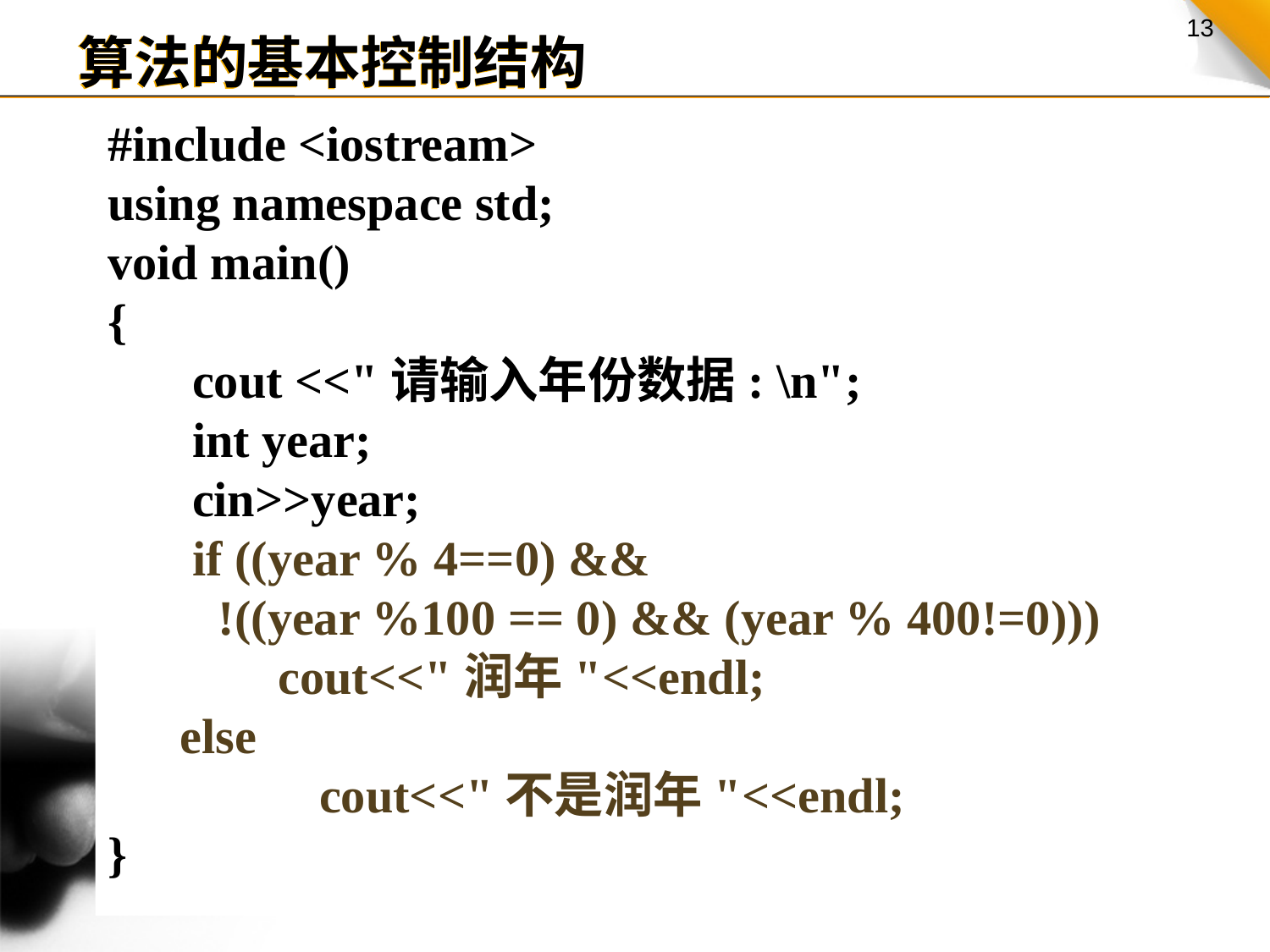

算法的基本控制结构
#include <iostream>
using namespace std;
void main()
{
	   cout <<"请输入年份数据: \n";
	   int year;
	   cin>>year;
	   if ((year % 4==0) &&
         !((year %100 == 0) && (year % 400!=0)))
	          cout<<"润年"<<endl;
	  else
		   cout<<"不是润年"<<endl;
}